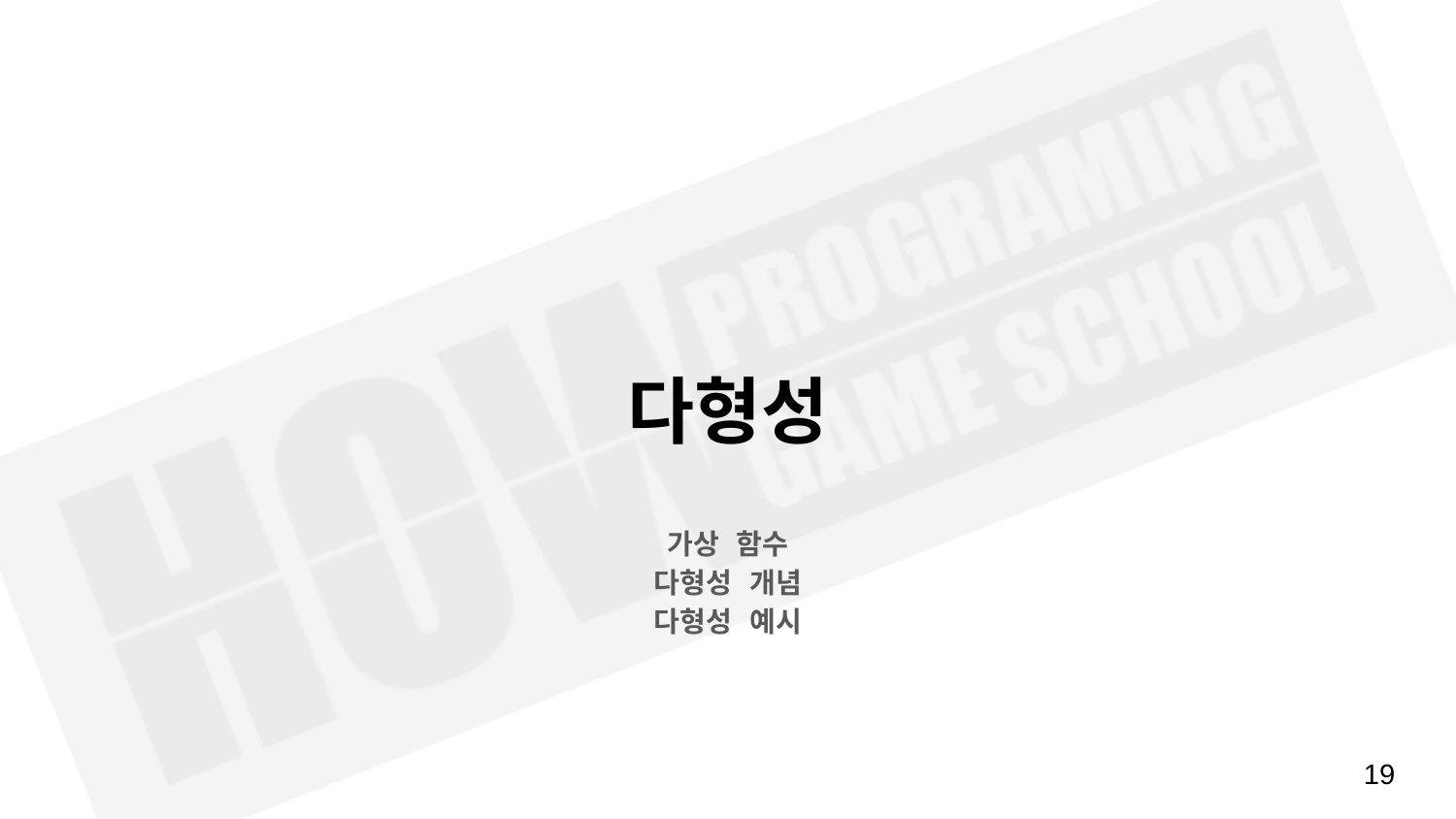

# 다형성
가상 함수
다형성 개념
다형성 예시
19